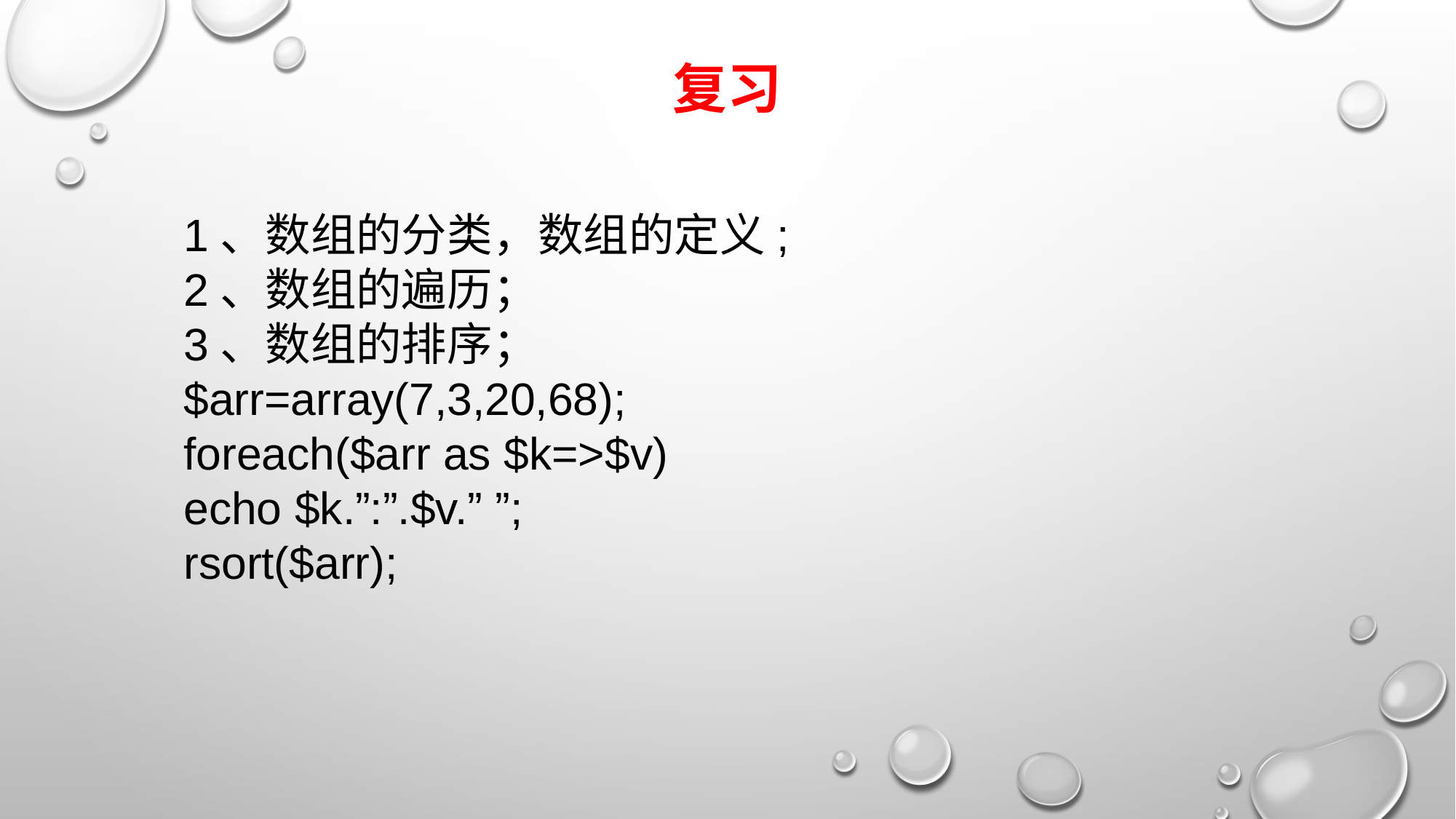

# 复习
1、数组的分类，数组的定义;
2、数组的遍历；
3、数组的排序；
$arr=array(7,3,20,68);
foreach($arr as $k=>$v)
echo $k.”:”.$v.” ”;
rsort($arr);